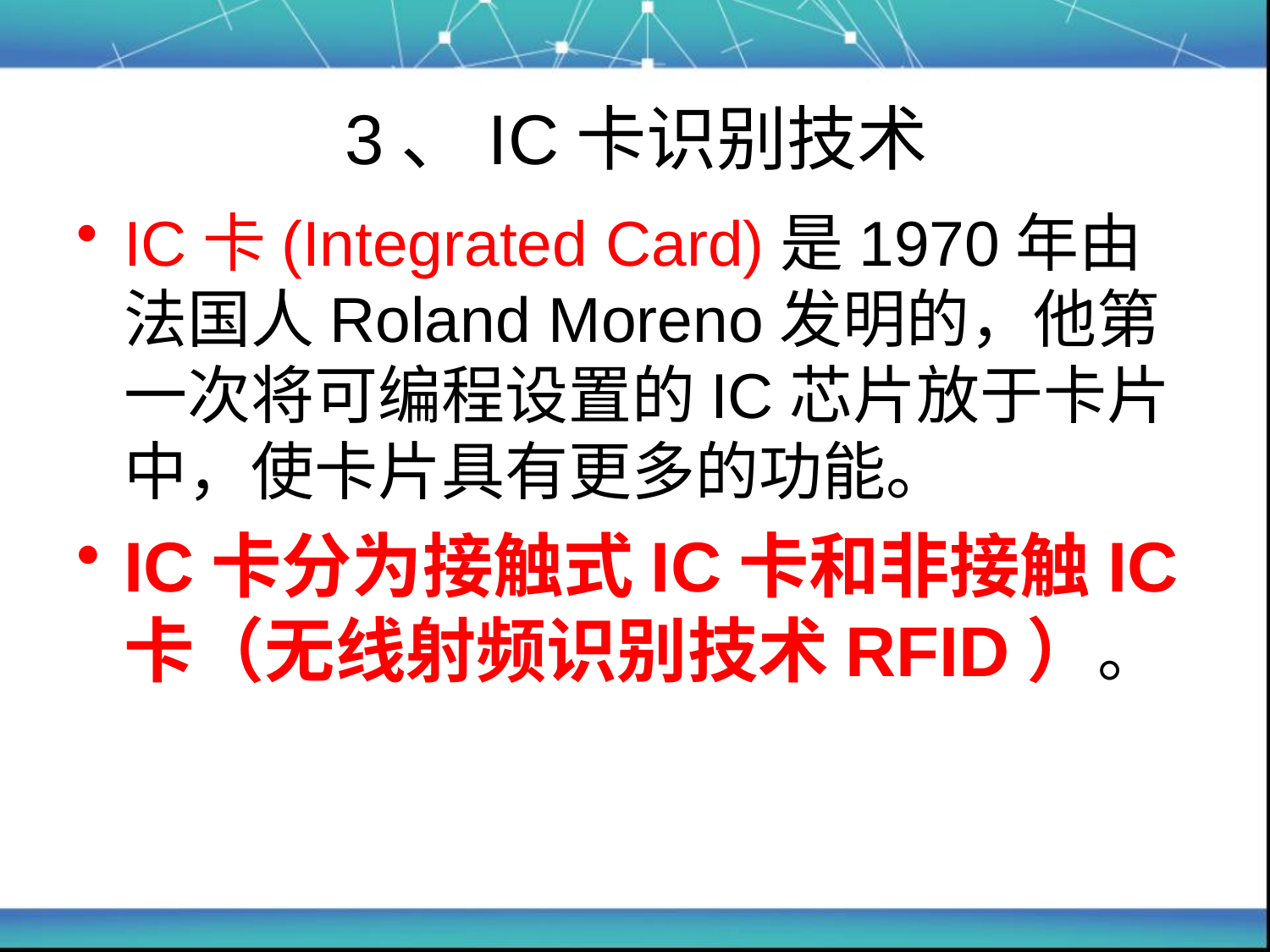

# 3、IC卡识别技术
IC卡(Integrated Card)是1970年由法国人Roland Moreno发明的，他第一次将可编程设置的IC芯片放于卡片中，使卡片具有更多的功能。
IC卡分为接触式IC卡和非接触IC卡（无线射频识别技术RFID）。

44